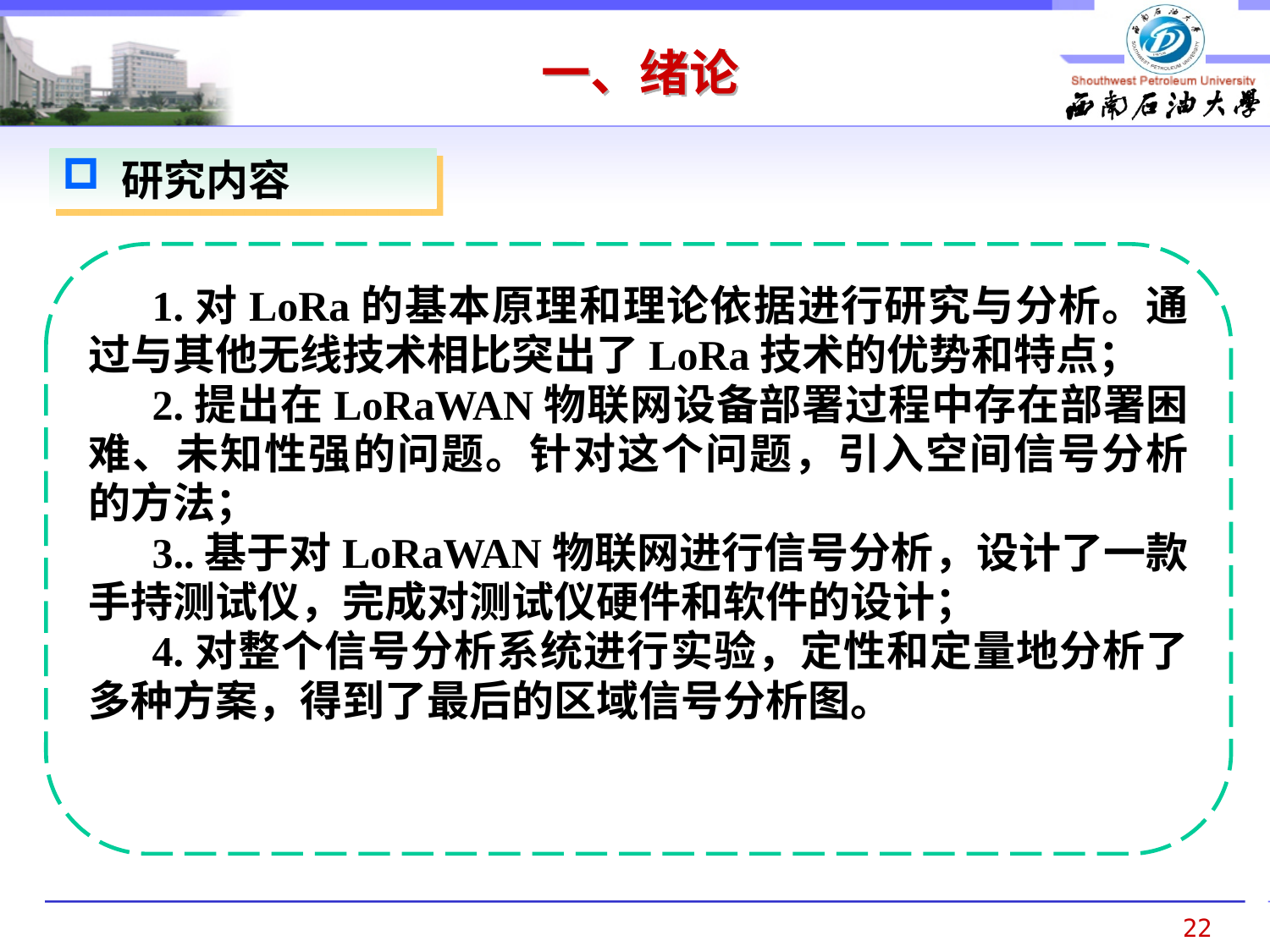

一、绪论
 研究内容
1.对LoRa的基本原理和理论依据进行研究与分析。通过与其他无线技术相比突出了LoRa技术的优势和特点；
2.提出在LoRaWAN物联网设备部署过程中存在部署困难、未知性强的问题。针对这个问题，引入空间信号分析的方法；
3..基于对LoRaWAN物联网进行信号分析，设计了一款手持测试仪，完成对测试仪硬件和软件的设计；
4.对整个信号分析系统进行实验，定性和定量地分析了多种方案，得到了最后的区域信号分析图。

22